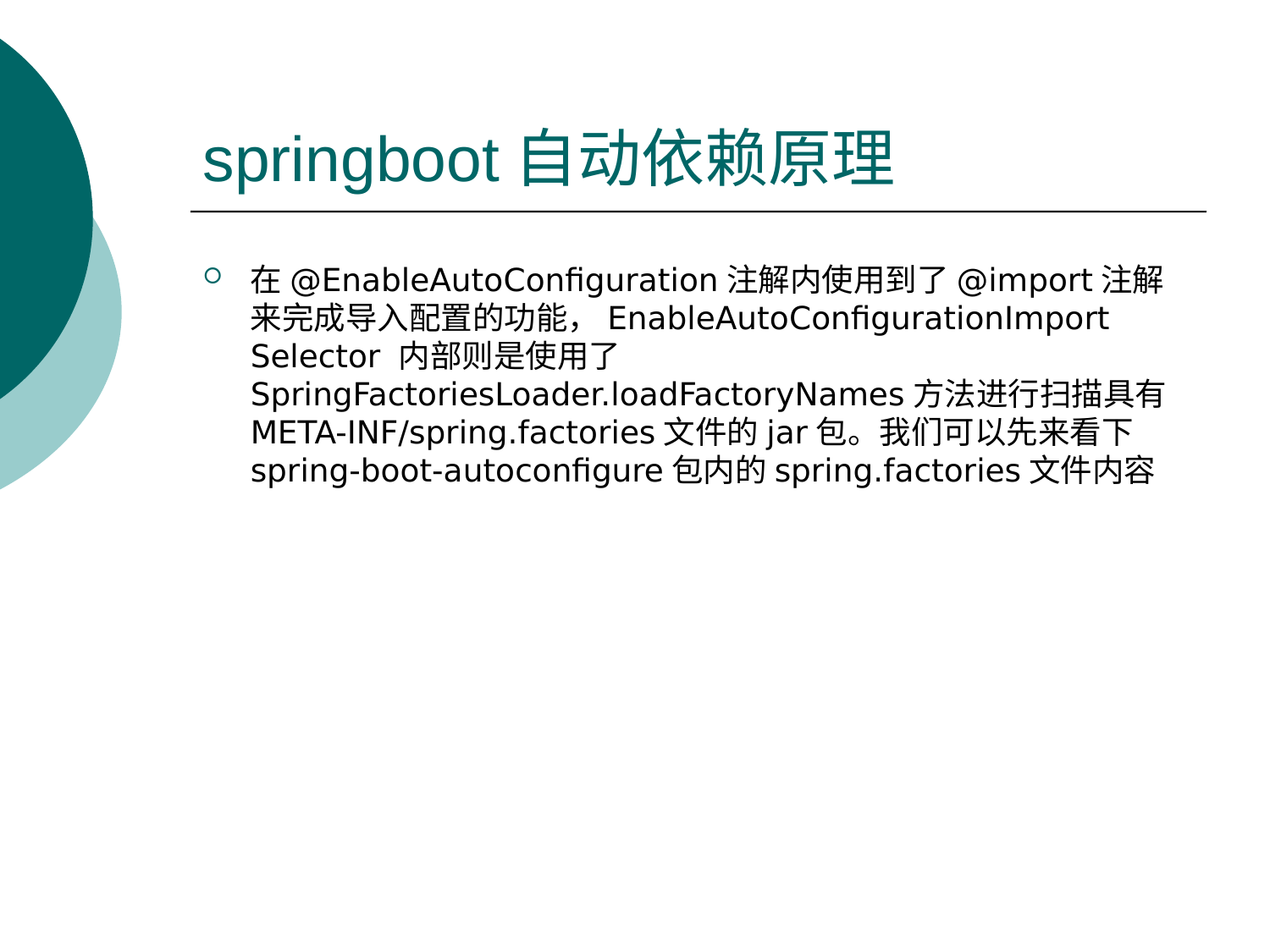

# springboot自动依赖原理
在@EnableAutoConfiguration注解内使用到了@import注解来完成导入配置的功能，EnableAutoConfigurationImport Selector 内部则是使用了SpringFactoriesLoader.loadFactoryNames方法进行扫描具有META-INF/spring.factories文件的jar包。我们可以先来看下spring-boot-autoconfigure包内的spring.factories文件内容